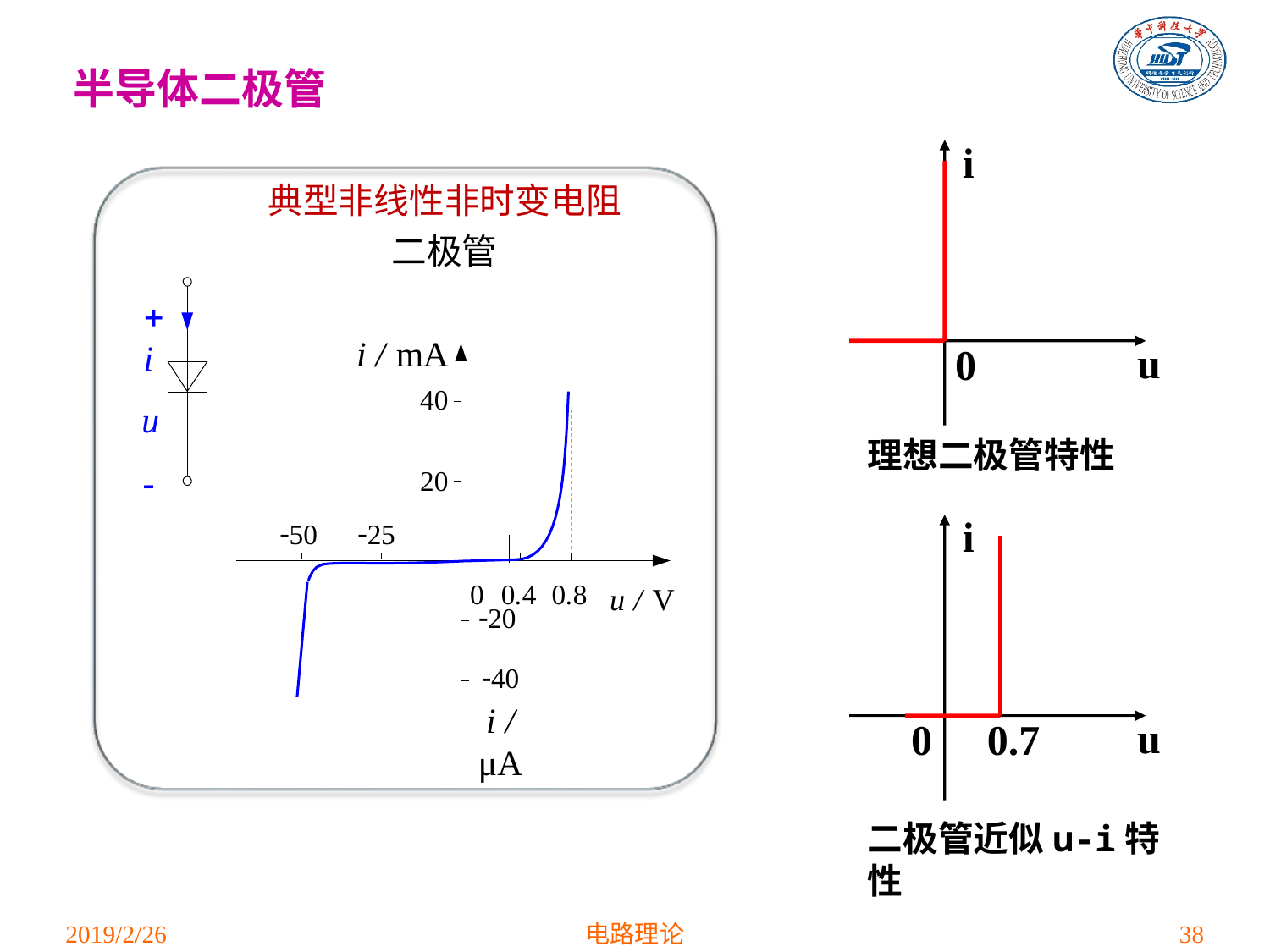

半导体二极管
i

u
0

典型非线性非时变电阻
二极管

+	i

u

−

i / mA

40

20

−50	−25

0  0.4  0.8	u / V

−20

−40
i / μA

理想二极管特性
i

u
0

0.7
二极管近似u-i特性
2019/2/26
电路理论
38